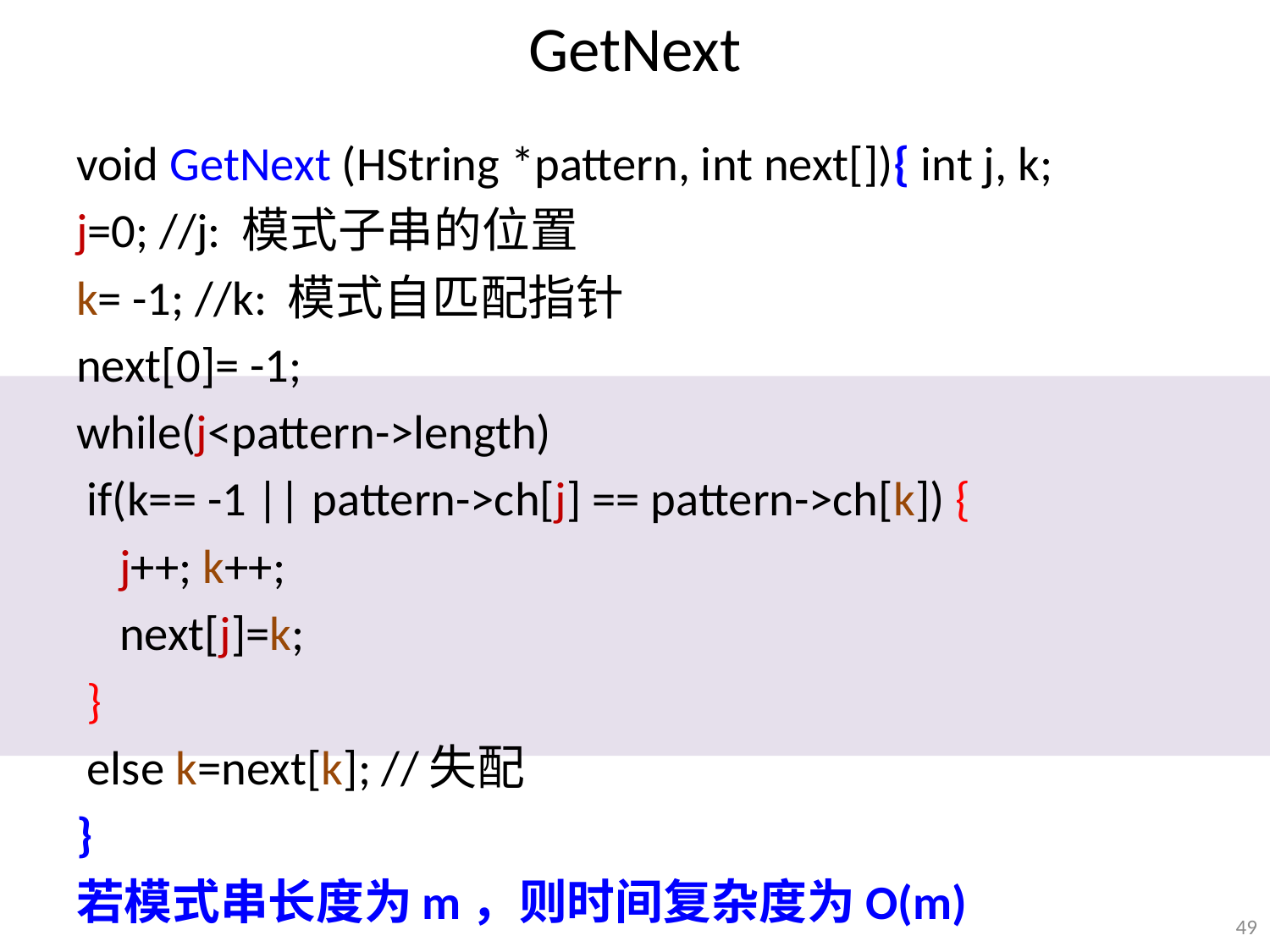

# GetNext
void GetNext (HString *pattern, int next[]){ int j, k;
j=0; //j: 模式子串的位置
k= -1; //k: 模式自匹配指针
next[0]= -1;
while(j<pattern->length)
 if(k== -1 || pattern->ch[j] == pattern->ch[k]) {
    j++; k++;
    next[j]=k;
 }
 else k=next[k]; //失配
}
若模式串长度为m，则时间复杂度为O(m)

49